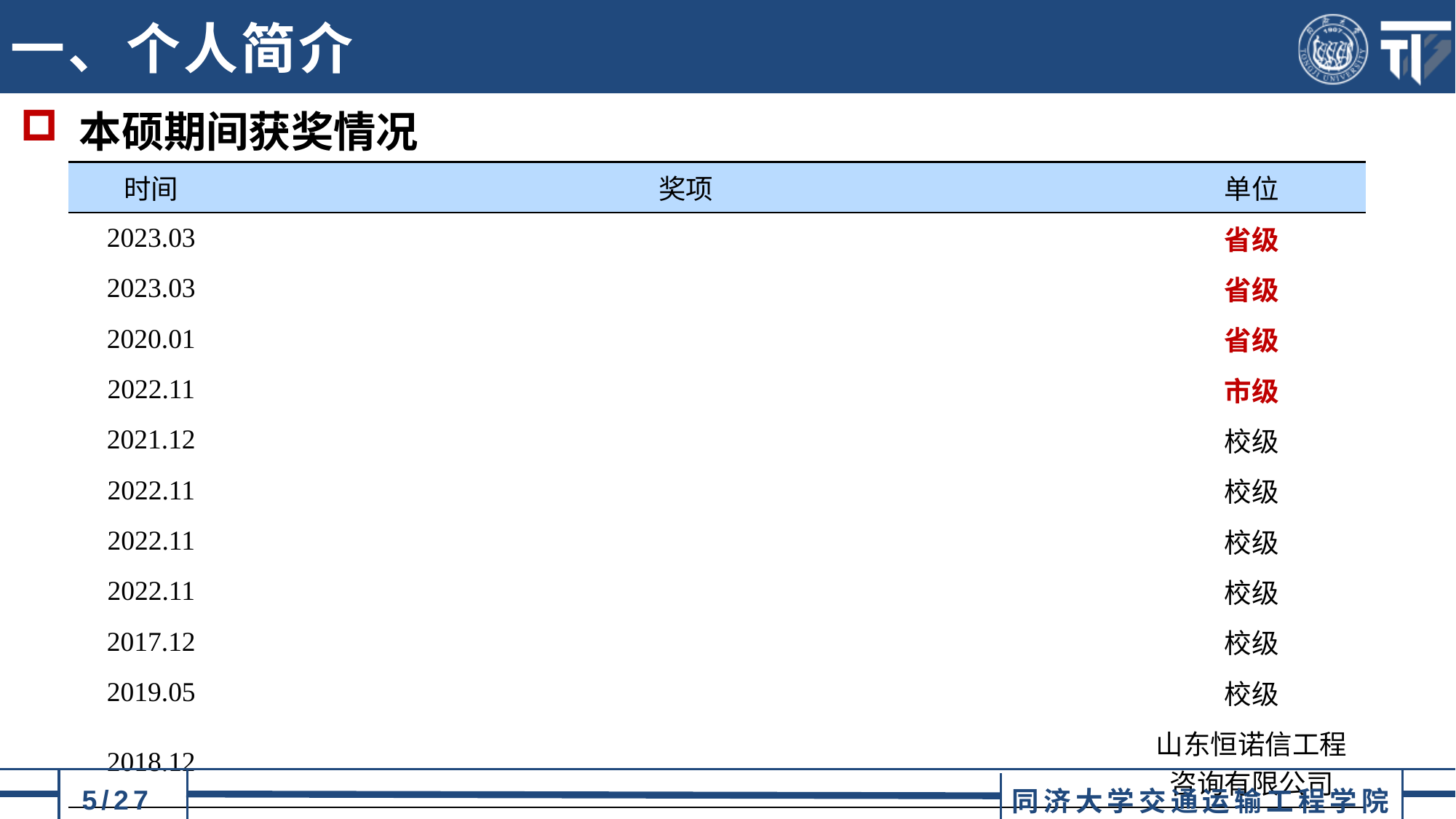

一、个人简介
 本硕期间获奖情况
| 时间 | 奖项 | 单位 |
| --- | --- | --- |
| 2023.03 |  | 省级 |
| 2023.03 |  | 省级 |
| 2020.01 |  | 省级 |
| 2022.11 |  | 市级 |
| 2021.12 |  | 校级 |
| 2022.11 |  | 校级 |
| 2022.11 |  | 校级 |
| 2022.11 |  | 校级 |
| 2017.12 |  | 校级 |
| 2019.05 |  | 校级 |
| 2018.12 |  | 山东恒诺信工程咨询有限公司 |
 5/27
同济大学交通运输工程学院